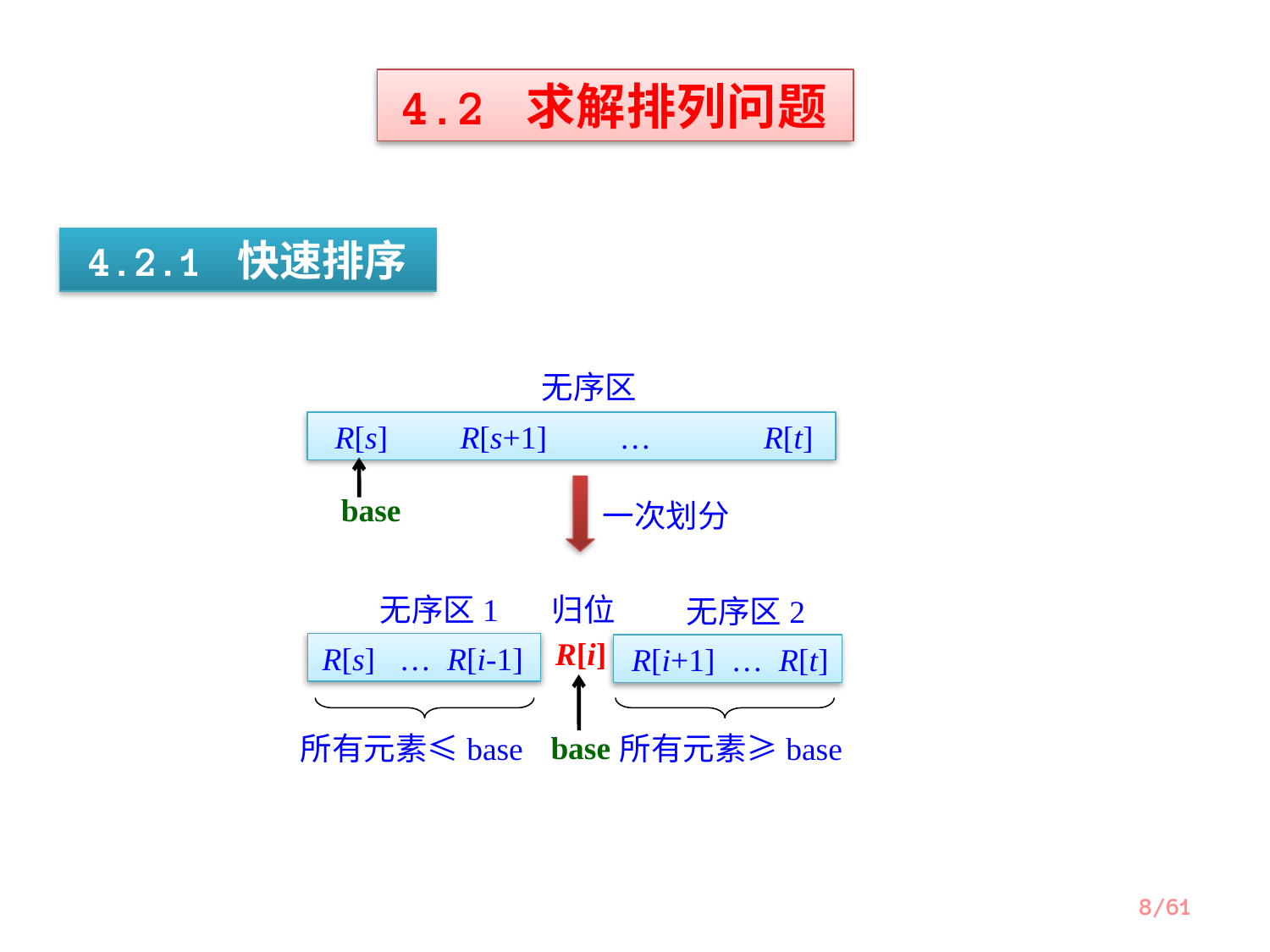

4.2 求解排列问题
4.2.1 快速排序
无序区
R[s]         R[s+1]         …              R[t]

base
一次划分
归位
无序区1
无序区2

R[s]   …  R[i-1]
R[i]
R[i+1]  …  R[t]

base
所有元素≤base
所有元素≥base
8/61